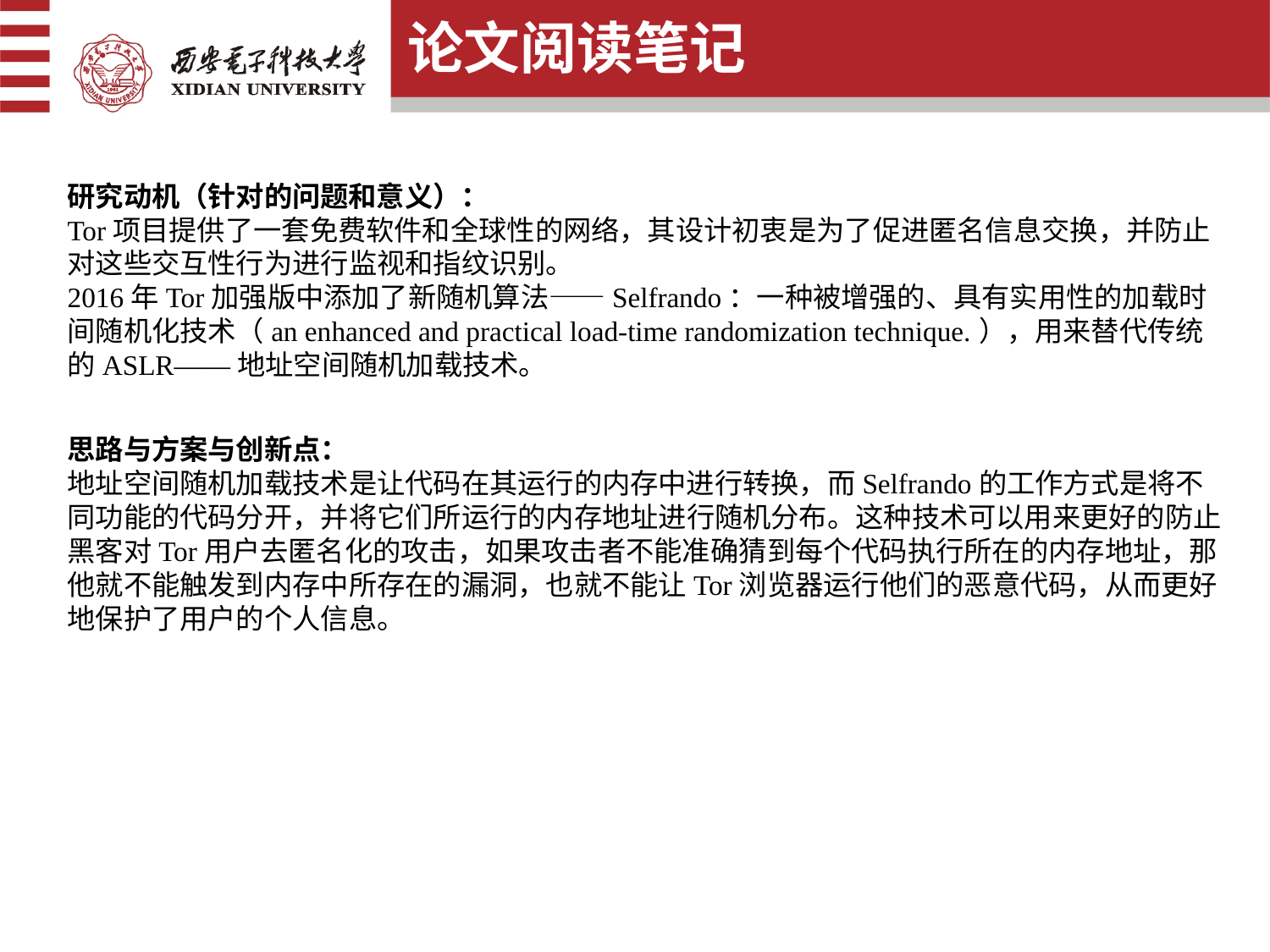

论文阅读笔记
研究动机（针对的问题和意义）：
Tor项目提供了一套免费软件和全球性的网络，其设计初衷是为了促进匿名信息交换，并防止对这些交互性行为进行监视和指纹识别。
2016年Tor加强版中添加了新随机算法——Selfrando：一种被增强的、具有实用性的加载时间随机化技术（an enhanced and practical load-time randomization technique.），用来替代传统的ASLR——地址空间随机加载技术。

思路与方案与创新点：
地址空间随机加载技术是让代码在其运行的内存中进行转换，而Selfrando的工作方式是将不同功能的代码分开，并将它们所运行的内存地址进行随机分布。这种技术可以用来更好的防止黑客对Tor用户去匿名化的攻击，如果攻击者不能准确猜到每个代码执行所在的内存地址，那他就不能触发到内存中所存在的漏洞，也就不能让Tor浏览器运行他们的恶意代码，从而更好地保护了用户的个人信息。